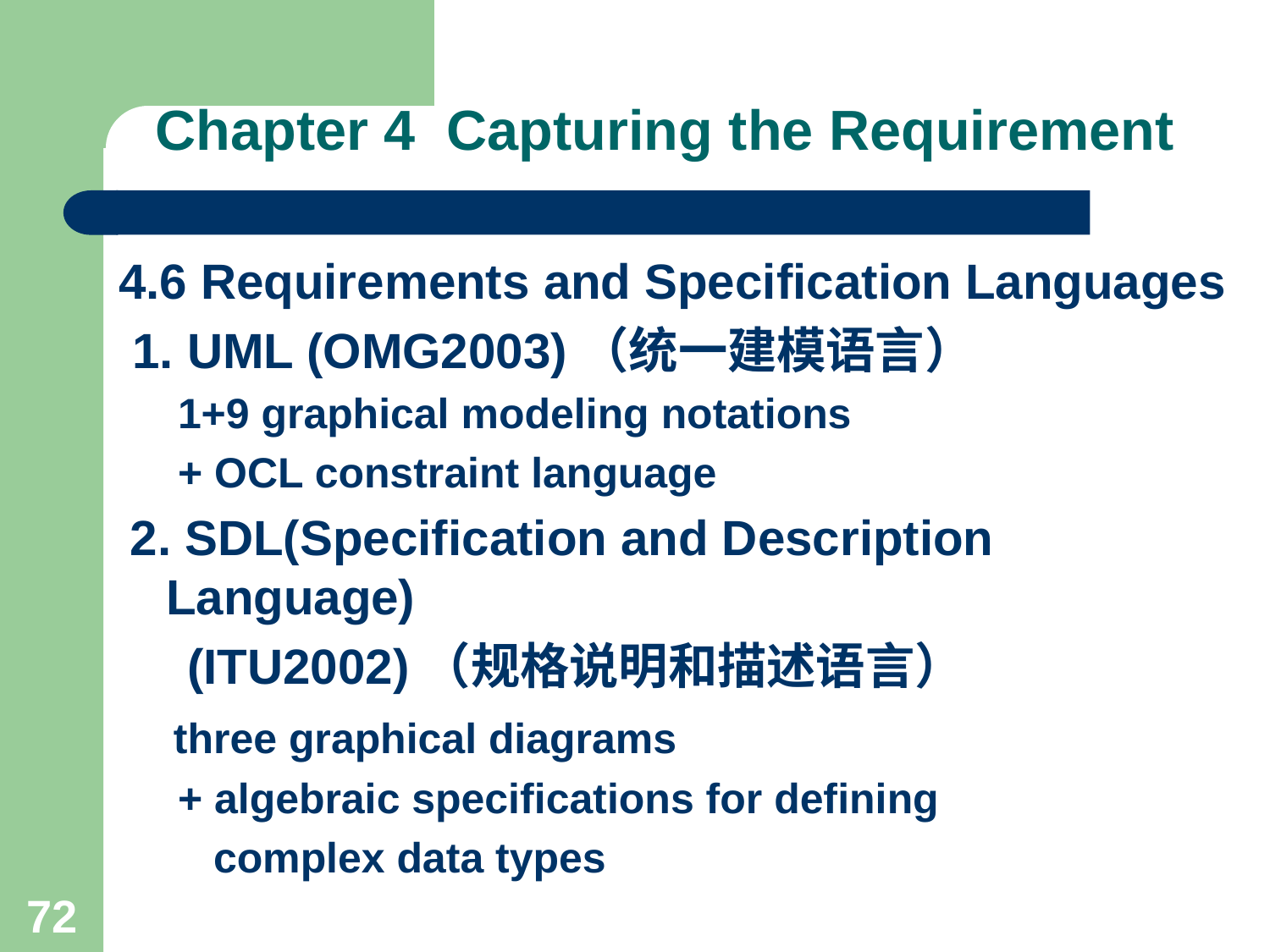

# Chapter 4  Capturing the Requirement
4.6 Requirements and Specification Languages
 1. UML (OMG2003)（统一建模语言）
     1+9 graphical modeling notations
     + OCL constraint language
 2. SDL(Specification and Description Language)
     (ITU2002)（规格说明和描述语言）
    three graphical diagrams
     + algebraic specifications for defining
        complex data types
72